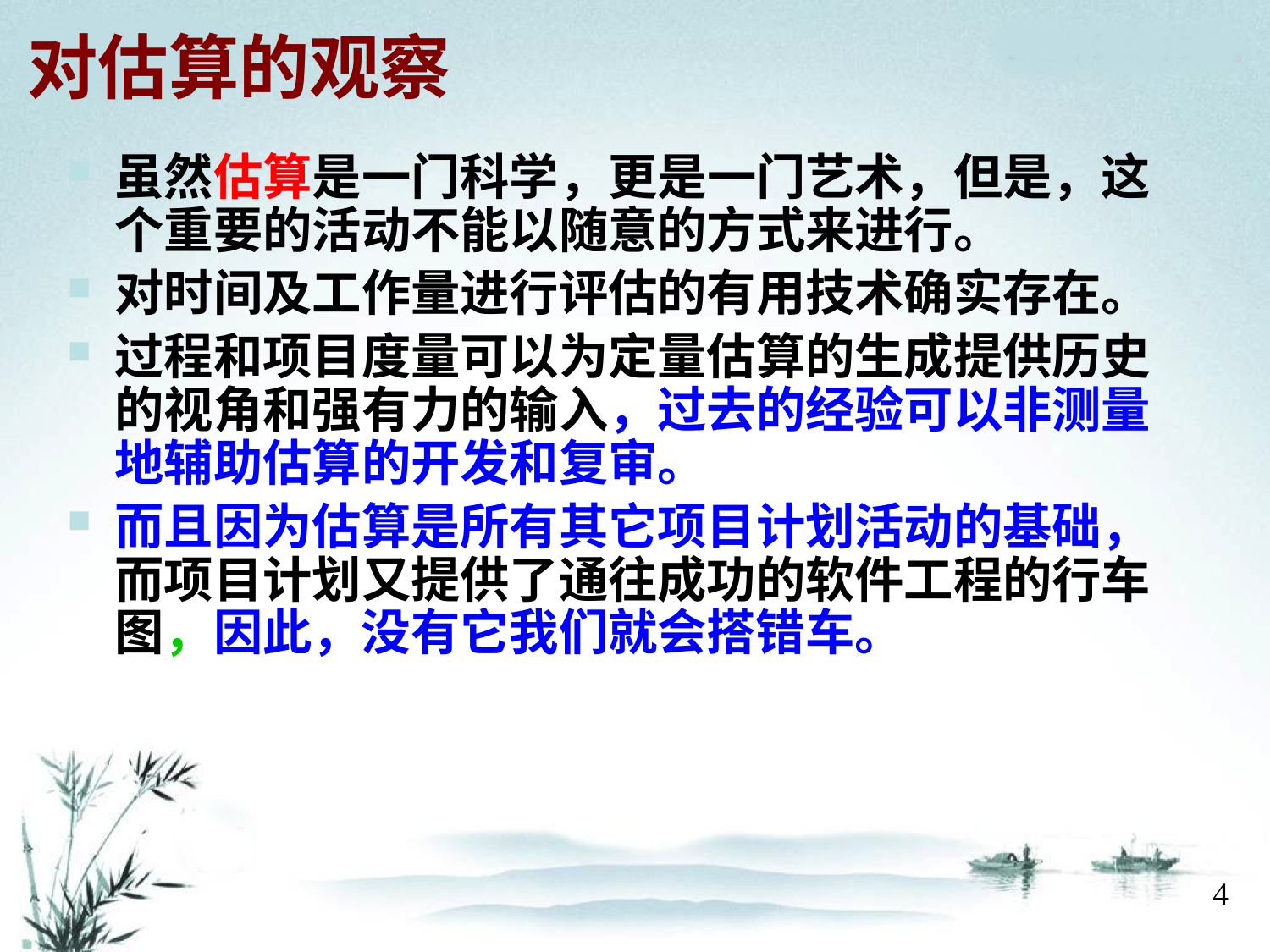

# 对估算的观察
虽然估算是一门科学，更是一门艺术，但是，这个重要的活动不能以随意的方式来进行。
对时间及工作量进行评估的有用技术确实存在。
过程和项目度量可以为定量估算的生成提供历史的视角和强有力的输入，过去的经验可以非测量地辅助估算的开发和复审。
而且因为估算是所有其它项目计划活动的基础，而项目计划又提供了通往成功的软件工程的行车图，因此，没有它我们就会搭错车。
4